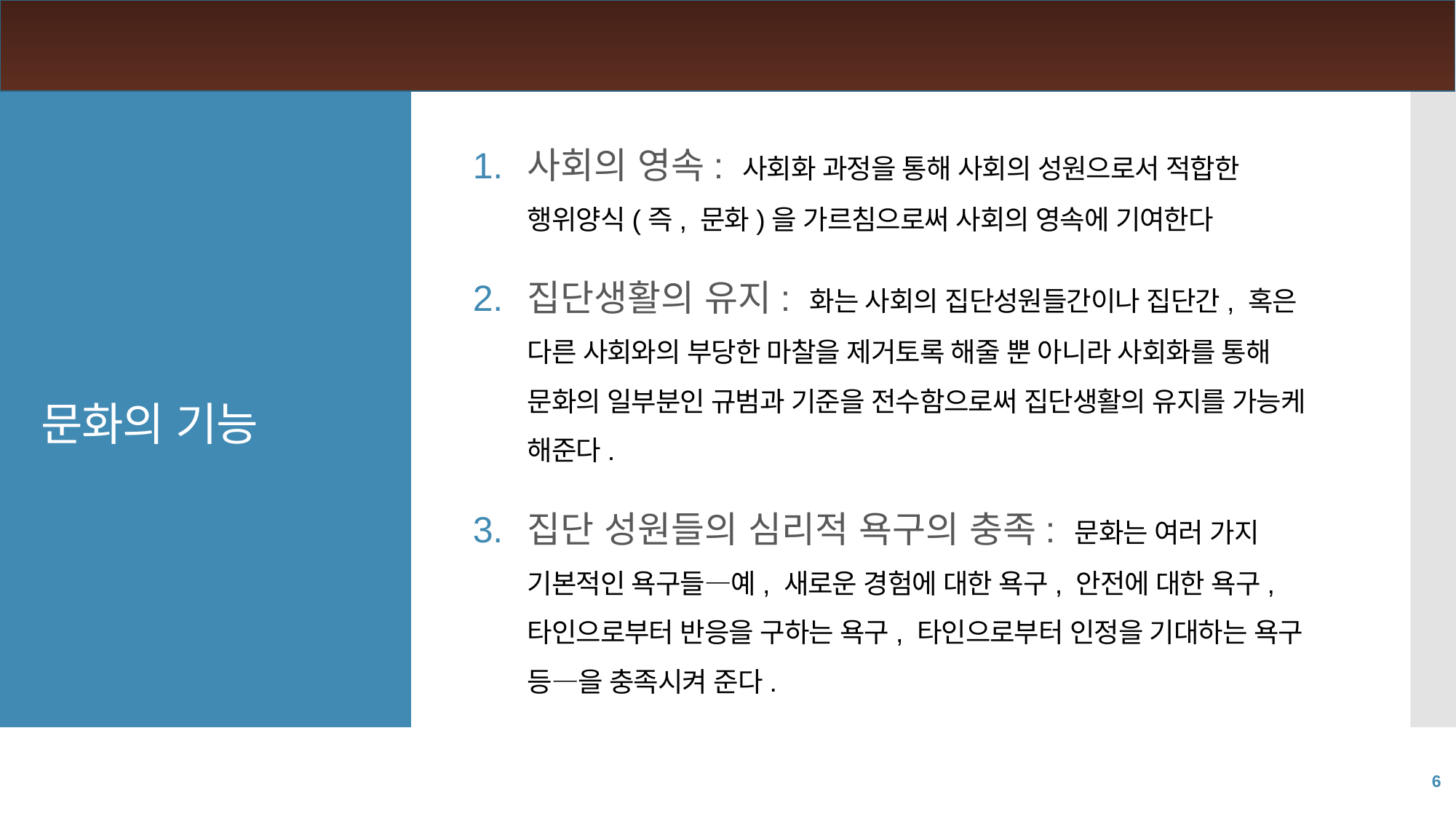

사회의 영속: 사회화 과정을 통해 사회의 성원으로서 적합한 행위양식(즉, 문화)을 가르침으로써 사회의 영속에 기여한다
집단생활의 유지: 화는 사회의 집단성원들간이나 집단간, 혹은 다른 사회와의 부당한 마찰을 제거토록 해줄 뿐 아니라 사회화를 통해 문화의 일부분인 규범과 기준을 전수함으로써 집단생활의 유지를 가능케 해준다.
집단 성원들의 심리적 욕구의 충족: 문화는 여러 가지 기본적인 욕구들―예, 새로운 경험에 대한 욕구, 안전에 대한 욕구, 타인으로부터 반응을 구하는 욕구, 타인으로부터 인정을 기대하는 욕구 등―을 충족시켜 준다.
# 문화의 기능
6